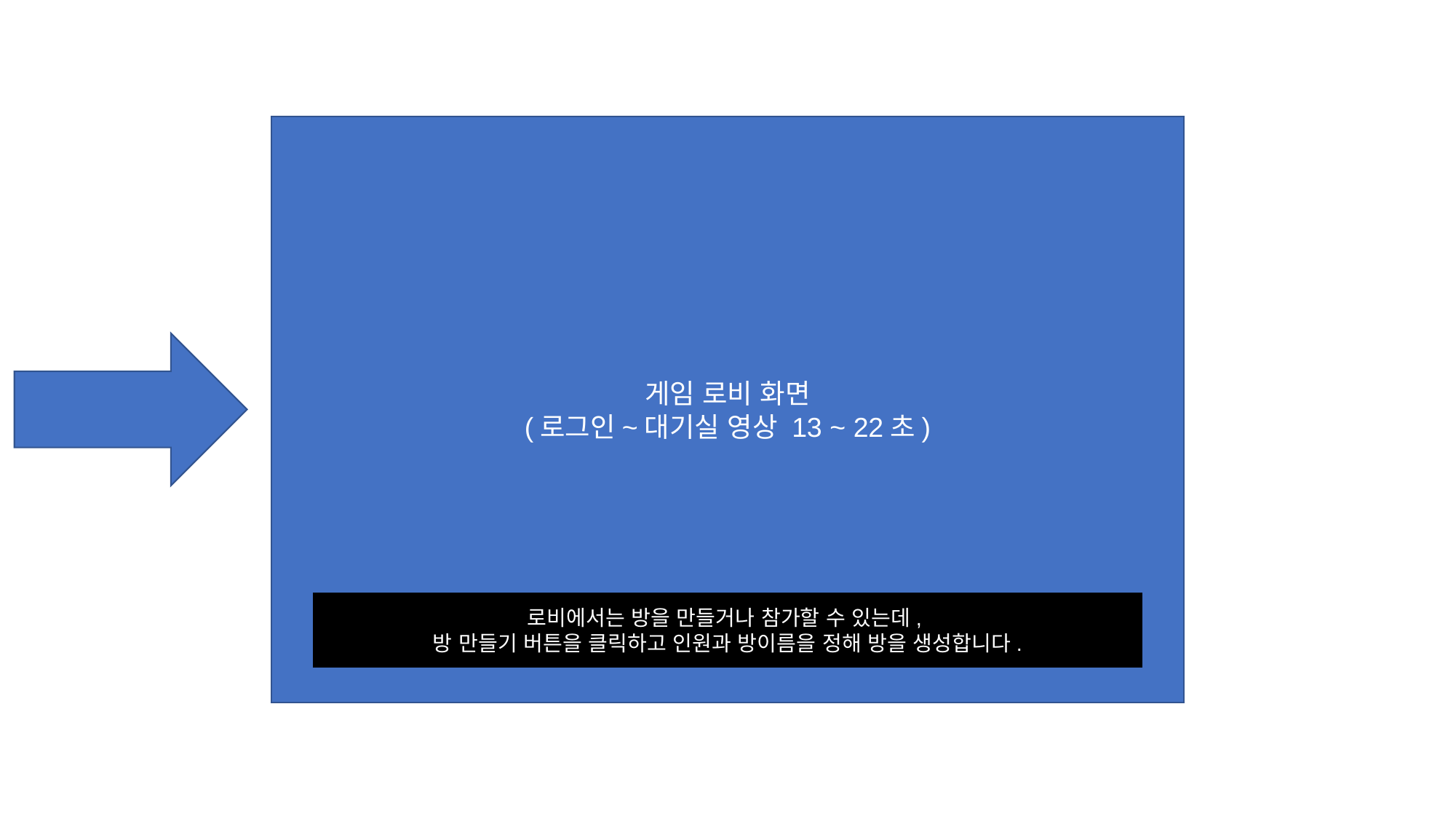

게임 로비 화면
(로그인~대기실 영상 13 ~ 22초)

로비에서는 방을 만들거나 참가할 수 있는데,
방 만들기 버튼을 클릭하고 인원과 방이름을 정해 방을 생성합니다.